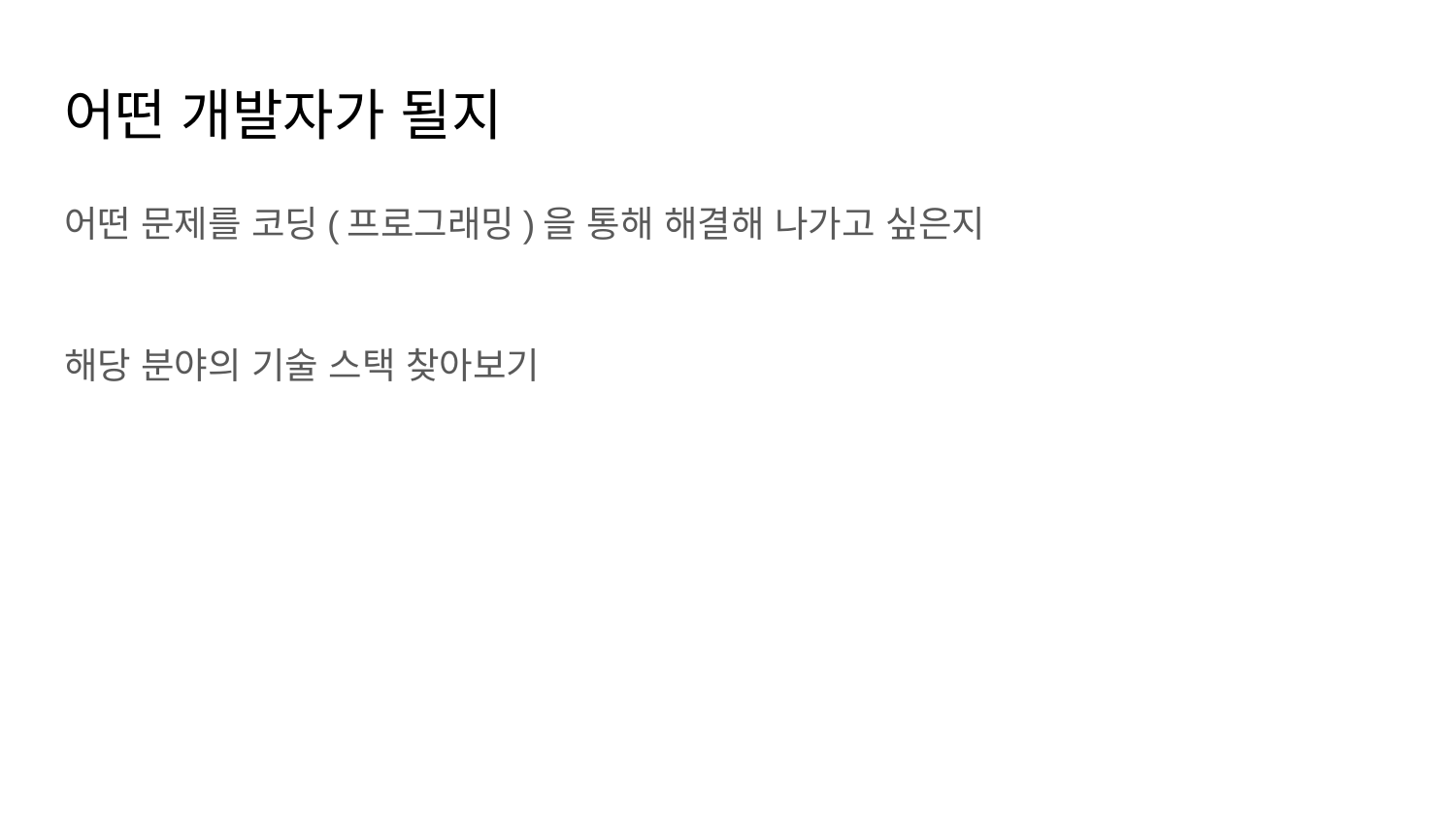

# 어떤 개발자가 될지
어떤 문제를 코딩(프로그래밍)을 통해 해결해 나가고 싶은지

해당 분야의 기술 스택 찾아보기